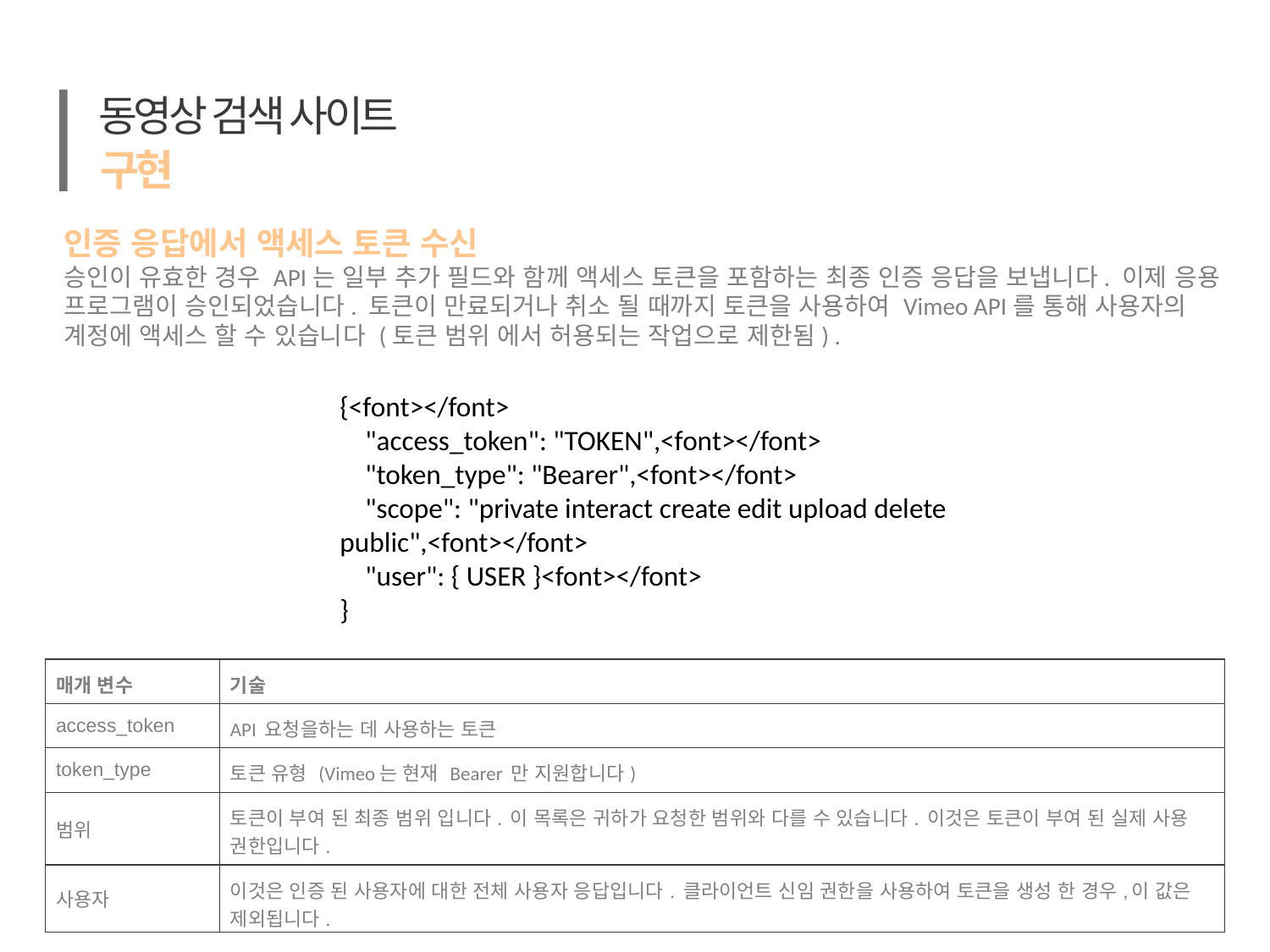

동영상 검색 사이트

구현
인증 응답에서 액세스 토큰 수신
승인이 유효한 경우 API는 일부 추가 필드와 함께 액세스 토큰을 포함하는 최종 인증 응답을 보냅니다. 이제 응용 프로그램이 승인되었습니다. 토큰이 만료되거나 취소 될 때까지 토큰을 사용하여 Vimeo API를 통해 사용자의 계정에 액세스 할 수 있습니다 (토큰 범위 에서 허용되는 작업으로 제한됨) .

{<font></font>
    "access_token": "TOKEN",<font></font>
    "token_type": "Bearer",<font></font>
    "scope": "private interact create edit upload delete public",<font></font>
    "user": { USER }<font></font>
}
| 매개 변수 | 기술 |
| --- | --- |
| access\_token | API 요청을하는 데 사용하는 토큰 |
| token\_type | 토큰 유형 (Vimeo는 현재 Bearer 만 지원합니다) |
| 범위 | 토큰이 부여 된 최종 범위 입니다. 이 목록은 귀하가 요청한 범위와 다를 수 있습니다. 이것은 토큰이 부여 된 실제 사용 권한입니다. |
| 사용자 | 이것은 인증 된 사용자에 대한 전체 사용자 응답입니다. 클라이언트 신임 권한을 사용하여 토큰을 생성 한 경우,이 값은 제외됩니다. |